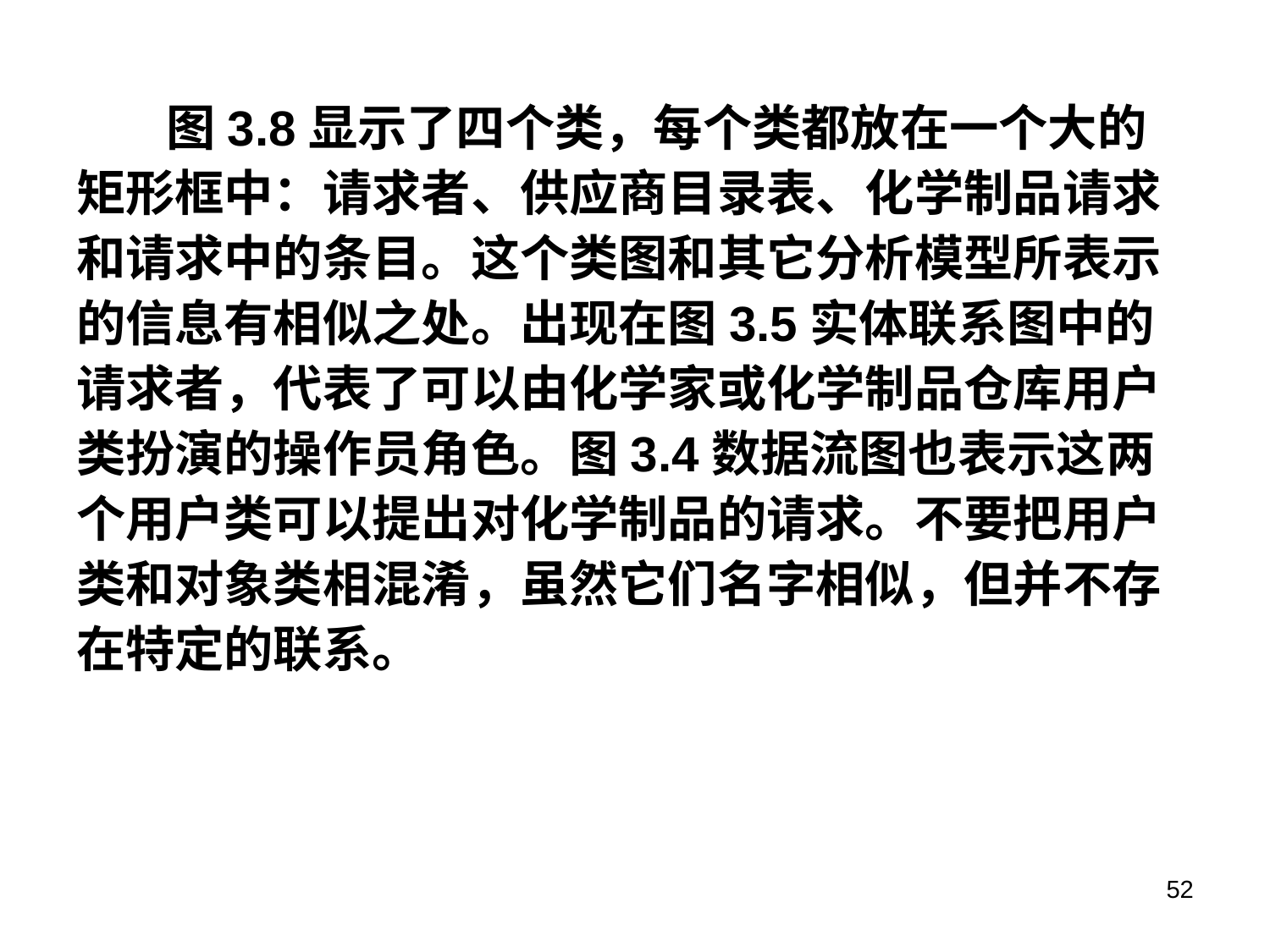

图3.8显示了四个类，每个类都放在一个大的矩形框中：请求者、供应商目录表、化学制品请求和请求中的条目。这个类图和其它分析模型所表示的信息有相似之处。出现在图3.5实体联系图中的请求者，代表了可以由化学家或化学制品仓库用户类扮演的操作员角色。图3.4数据流图也表示这两个用户类可以提出对化学制品的请求。不要把用户类和对象类相混淆，虽然它们名字相似，但并不存在特定的联系。

52